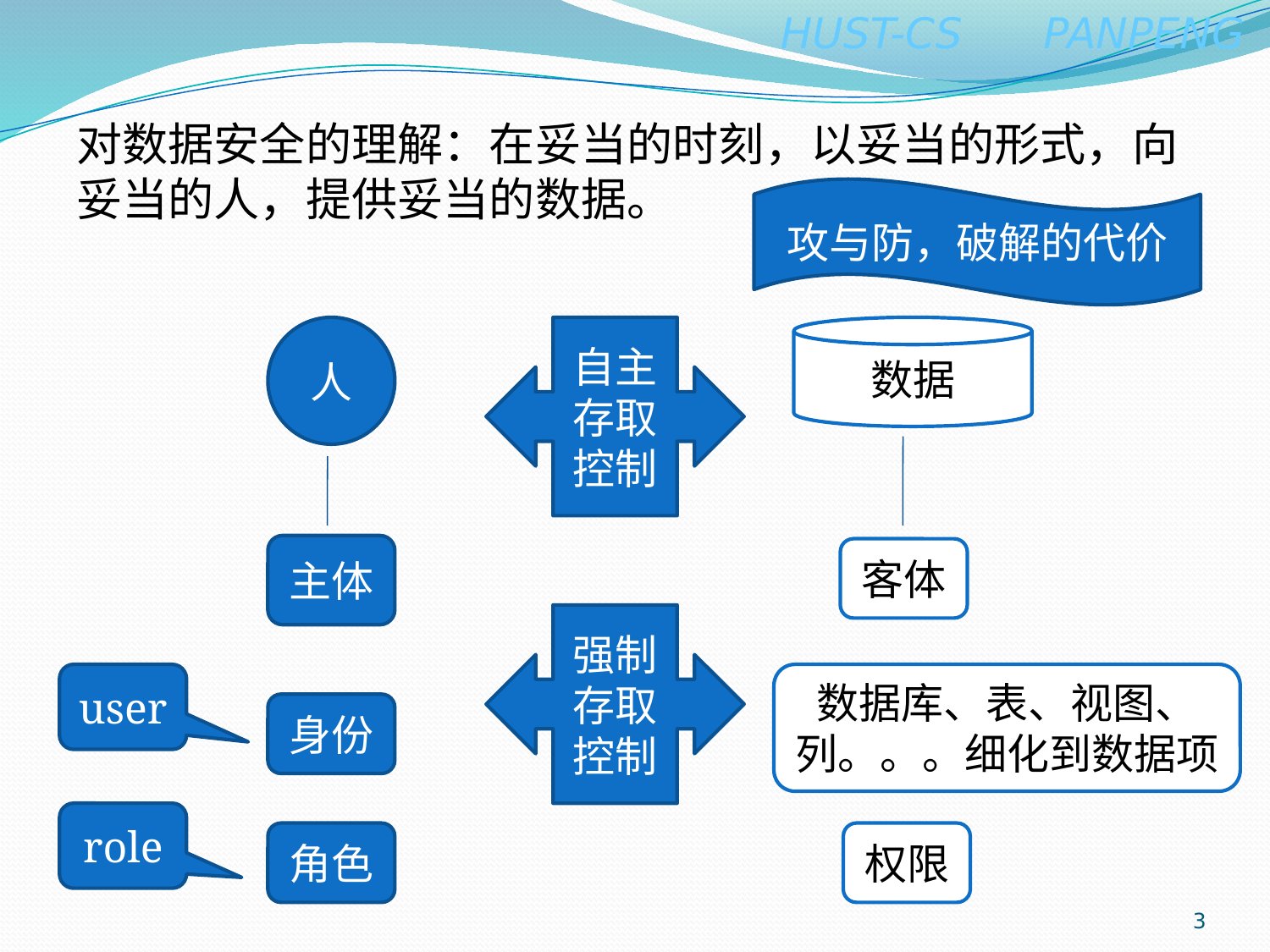

对数据安全的理解：在妥当的时刻，以妥当的形式，向妥当的人，提供妥当的数据。

攻与防，破解的代价
人
自主存取控制
数据
主体
客体
强制存取控制
user
数据库、表、视图、列。。。细化到数据项
身份
role
角色
权限
3